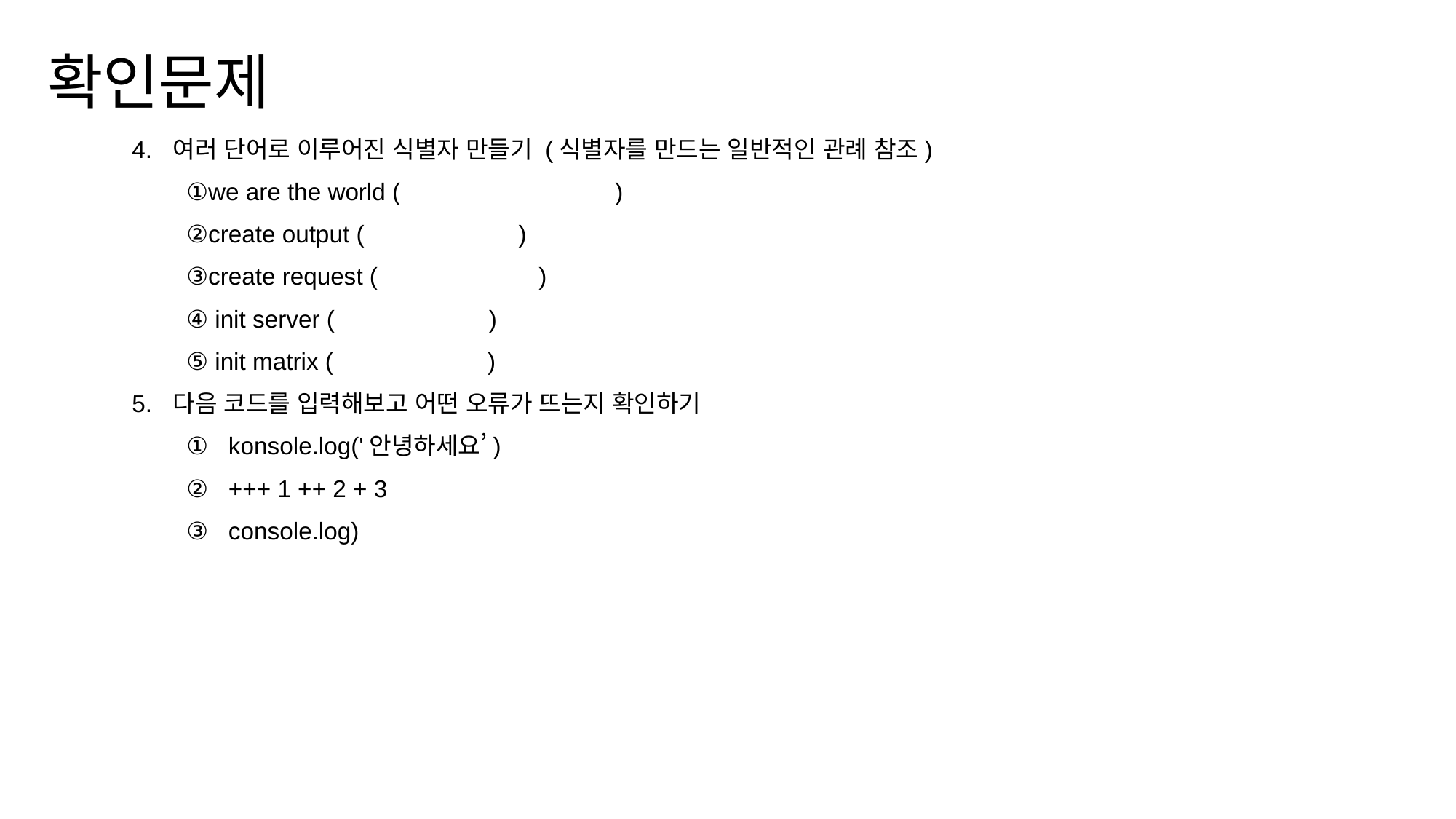

확인문제
여러 단어로 이루어진 식별자 만들기 (식별자를 만드는 일반적인 관례 참조)
①we are the world (                                )
②create output (                       )
③create request (                        )
④ init server (                       )
⑤ init matrix (                       )
다음 코드를 입력해보고 어떤 오류가 뜨는지 확인하기
①   konsole.log('안녕하세요’)
②   +++ 1 ++ 2 + 3
③   console.log)